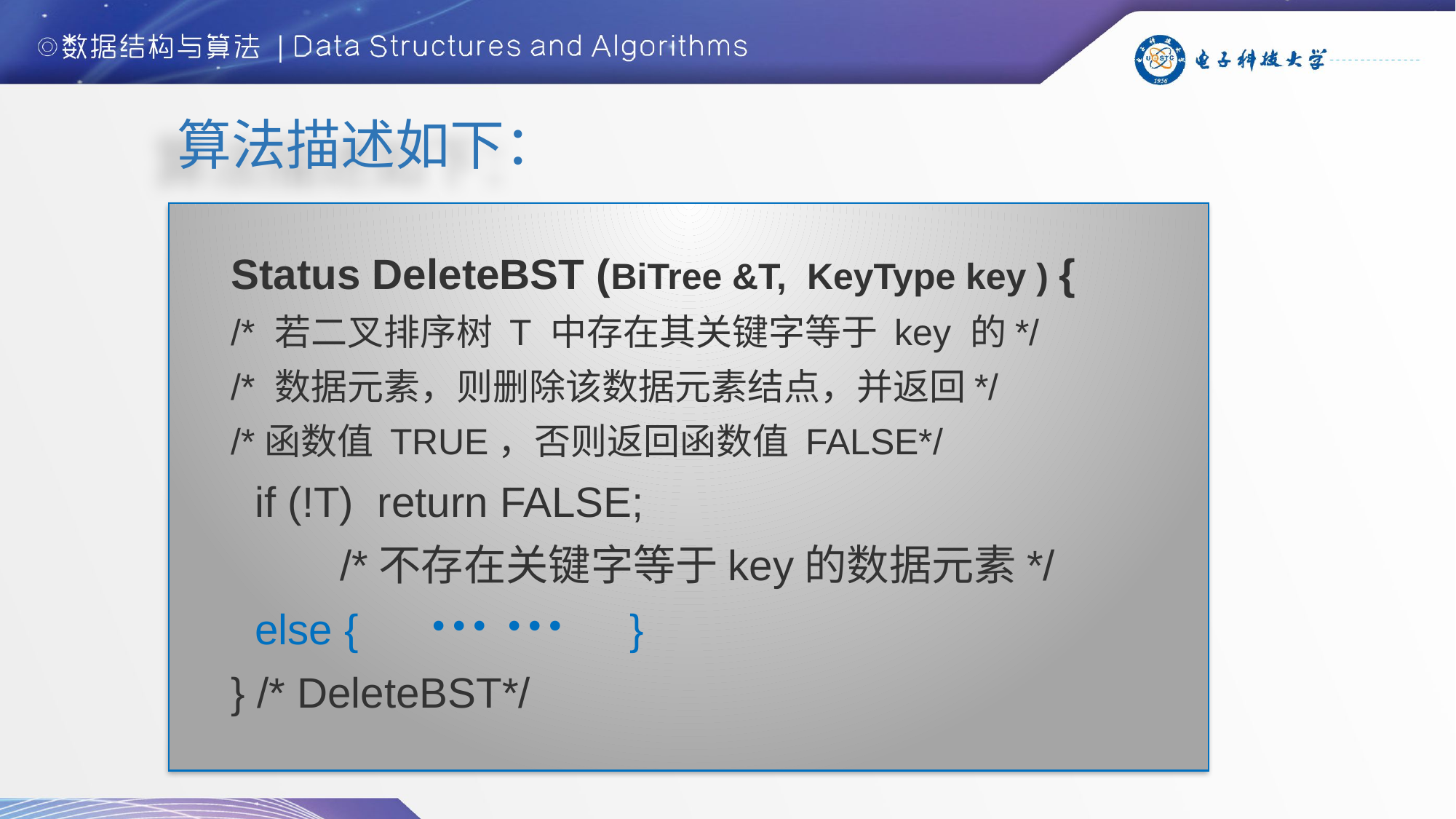

算法描述如下：

Status DeleteBST (BiTree &T,  KeyType key ) {
/* 若二叉排序树 T 中存在其关键字等于 key 的*/
/* 数据元素，则删除该数据元素结点，并返回*/
/*函数值 TRUE，否则返回函数值 FALSE*/
  if (!T)  return FALSE;
      	/*不存在关键字等于key的数据元素*/
  else {                       }
} /* DeleteBST*/
    … …